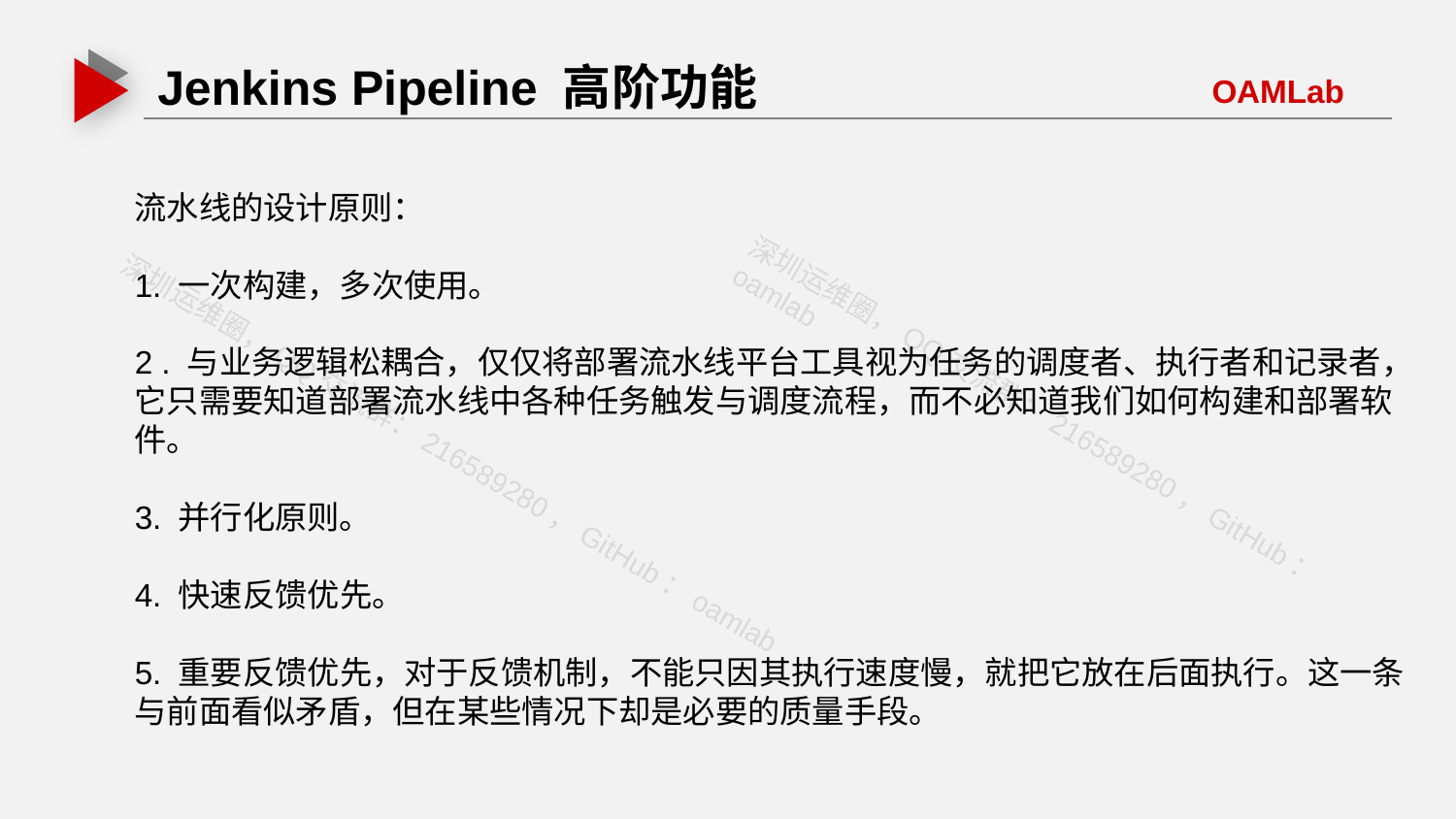

Jenkins Pipeline 高阶功能
流水线的设计原则：
1. 一次构建，多次使用。
2 . 与业务逻辑松耦合，仅仅将部署流水线平台工具视为任务的调度者、执行者和记录者，它只需要知道部署流水线中各种任务触发与调度流程，而不必知道我们如何构建和部署软件。
3. 并行化原则。
4. 快速反馈优先。
5. 重要反馈优先，对于反馈机制，不能只因其执行速度慢，就把它放在后面执行。这一条与前面看似矛盾，但在某些情况下却是必要的质量手段。